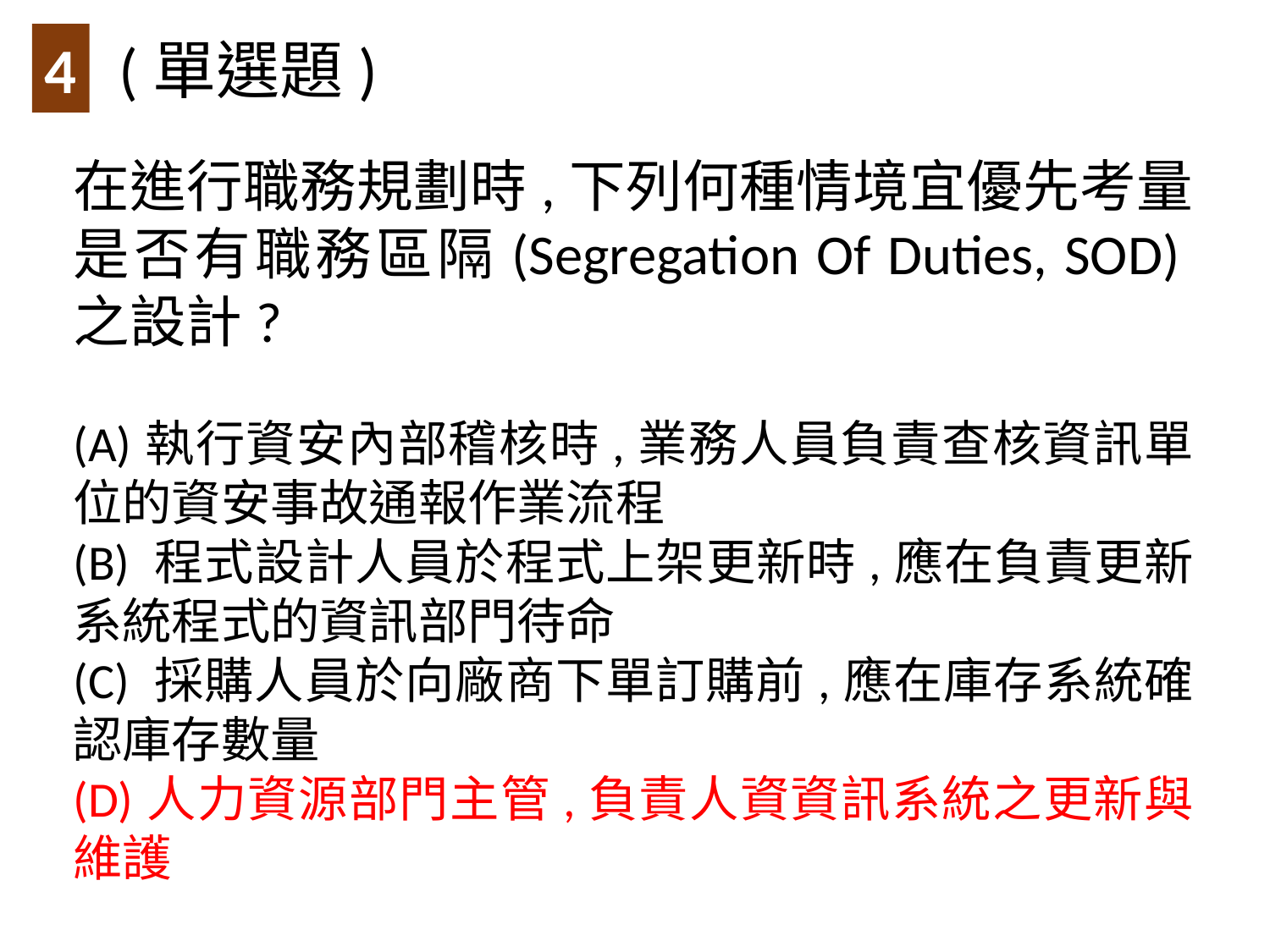

(單選題)
4
在進行職務規劃時,下列何種情境宜優先考量是否有職務區隔(Segregation Of Duties, SOD)之設計?

(A)執行資安內部稽核時,業務人員負責查核資訊單位的資安事故通報作業流程
(B) 程式設計人員於程式上架更新時,應在負責更新系統程式的資訊部門待命
(C) 採購人員於向廠商下單訂購前,應在庫存系統確認庫存數量
(D)人力資源部門主管,負責人資資訊系統之更新與維護